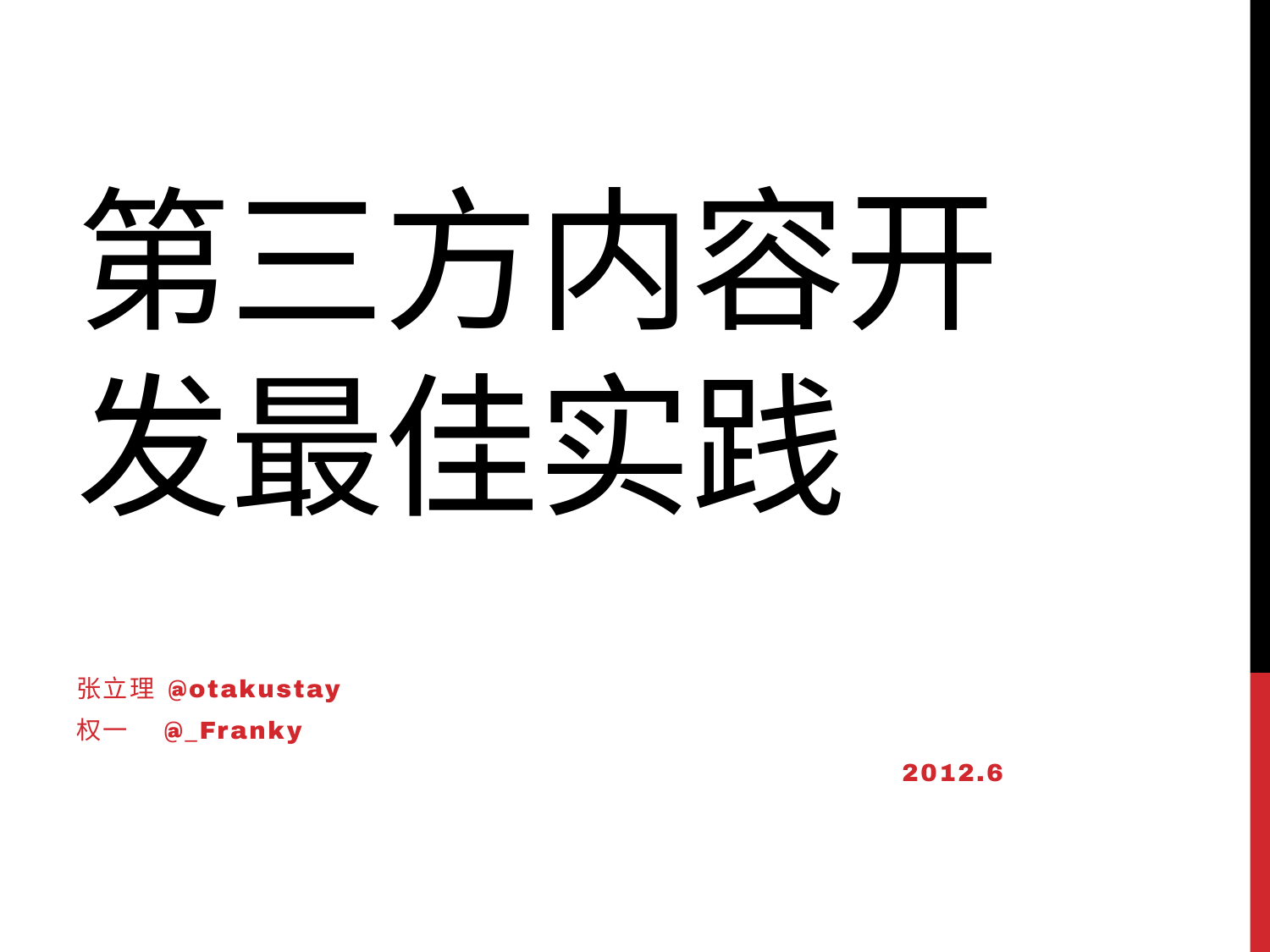

# 第三方内容开发最佳实践
张立理 @otakustay
权一    @_Franky
2012.6